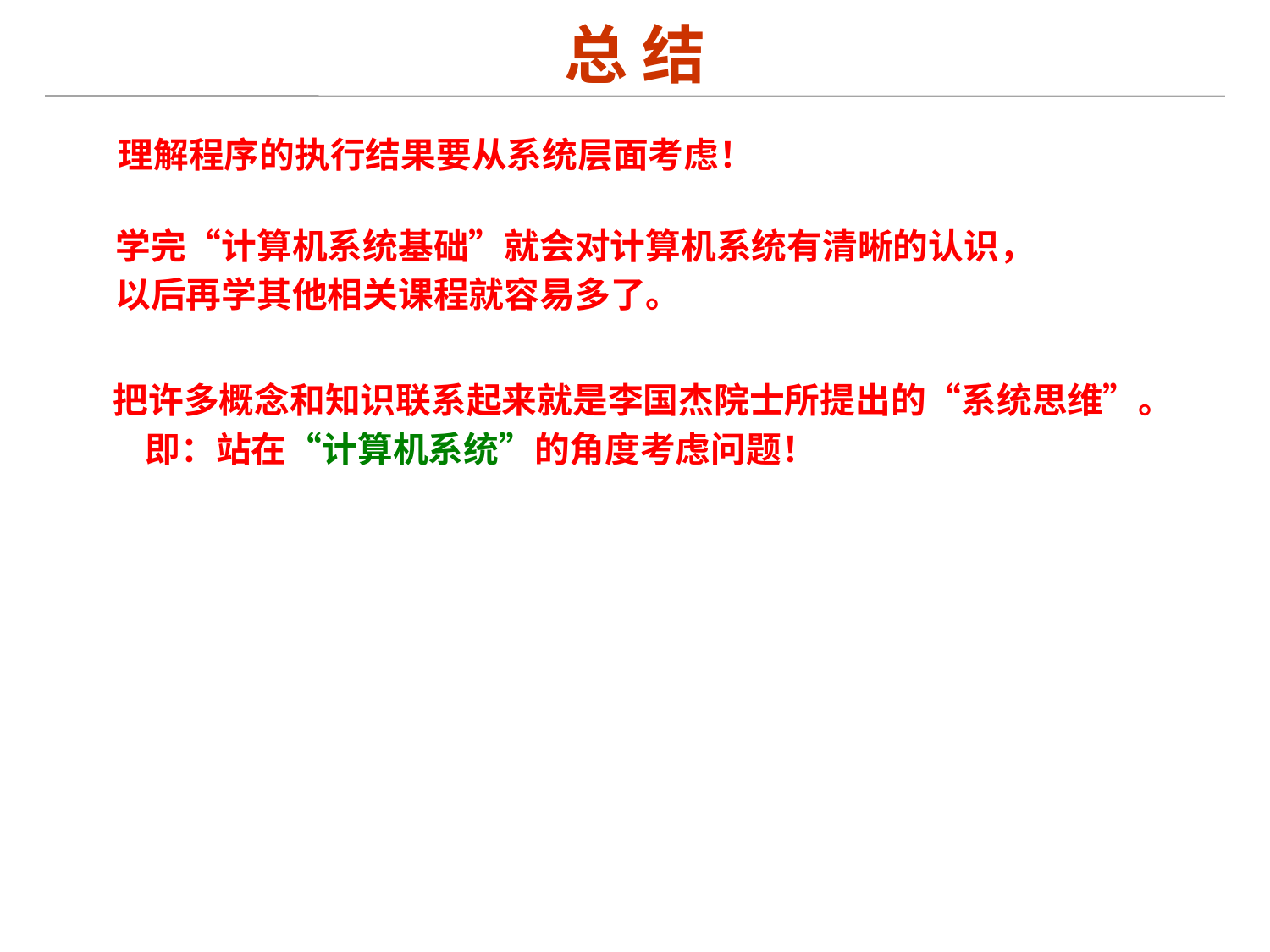

# 总 结
理解程序的执行结果要从系统层面考虑！
学完“计算机系统基础”就会对计算机系统有清晰的认识，以后再学其他相关课程就容易多了。
把许多概念和知识联系起来就是李国杰院士所提出的“系统思维”。     即：站在“计算机系统”的角度考虑问题！